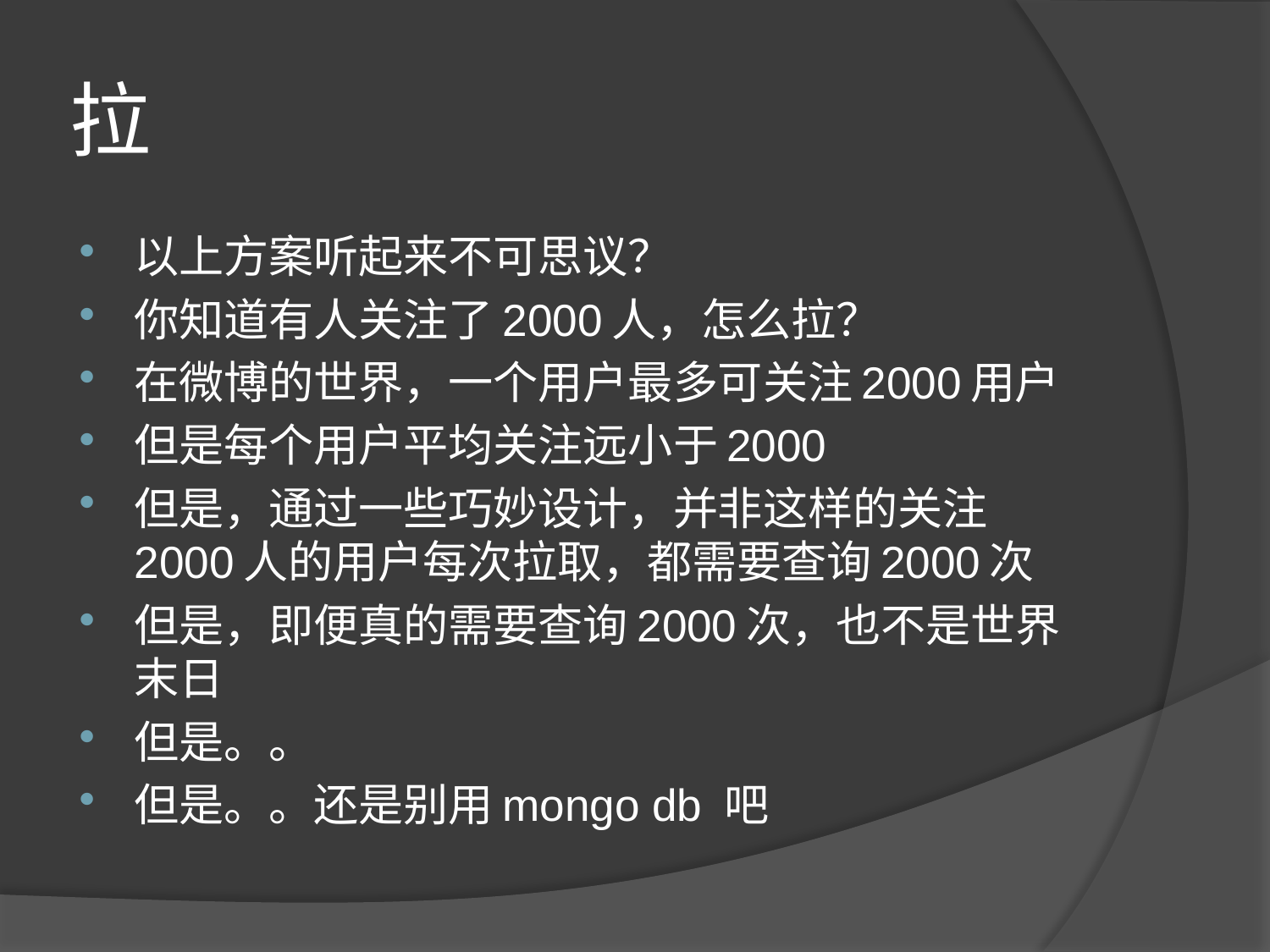

# 拉
以上方案听起来不可思议？
你知道有人关注了2000人，怎么拉？
在微博的世界，一个用户最多可关注2000用户
但是每个用户平均关注远小于2000
但是，通过一些巧妙设计，并非这样的关注2000人的用户每次拉取，都需要查询2000次
但是，即便真的需要查询2000次，也不是世界末日
但是。。
但是。。还是别用mongo db 吧